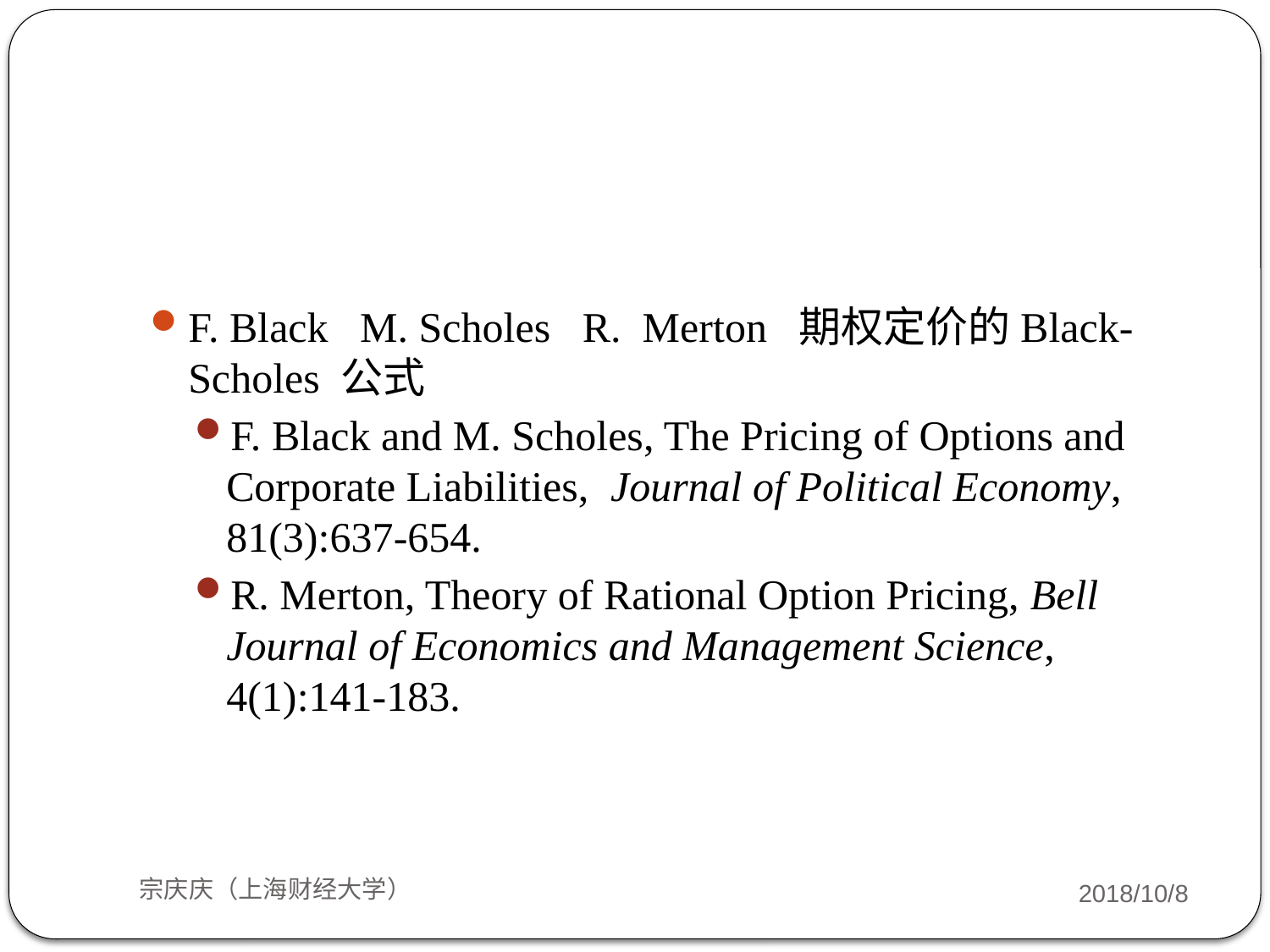

F. Black   M. Scholes   R.  Merton  期权定价的Black-Scholes 公式
F. Black and M. Scholes, The Pricing of Options and Corporate Liabilities,  Journal of Political Economy, 81(3):637-654.
R. Merton, Theory of Rational Option Pricing, Bell Journal of Economics and Management Science, 4(1):141-183.

宗庆庆（上海财经大学）
2018/10/8